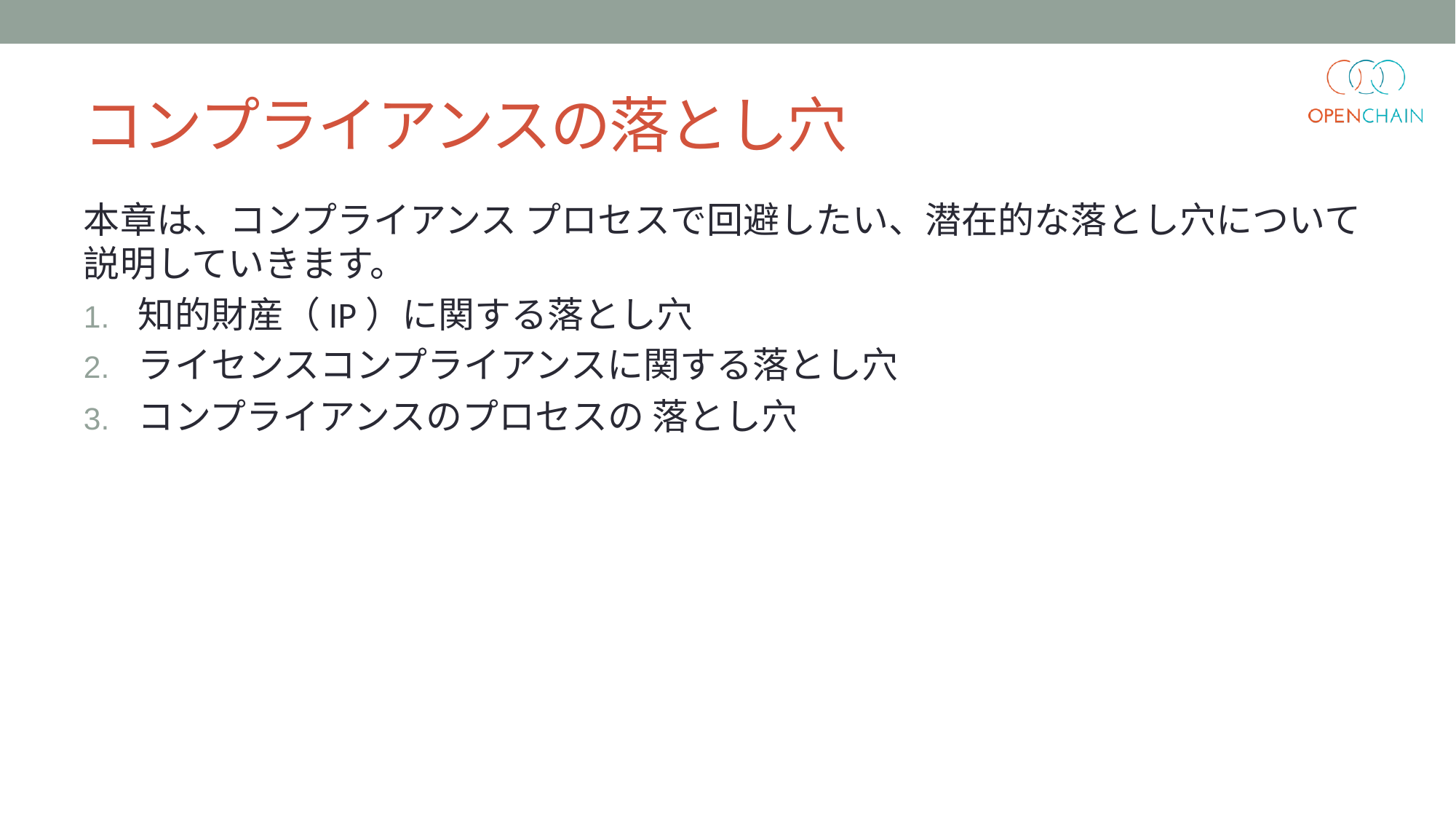

# コンプライアンスの落とし穴
本章は、コンプライアンス プロセスで回避したい、潜在的な落とし穴について説明していきます。
知的財産（IP）に関する落とし穴
ライセンスコンプライアンスに関する落とし穴
コンプライアンスのプロセスの 落とし穴